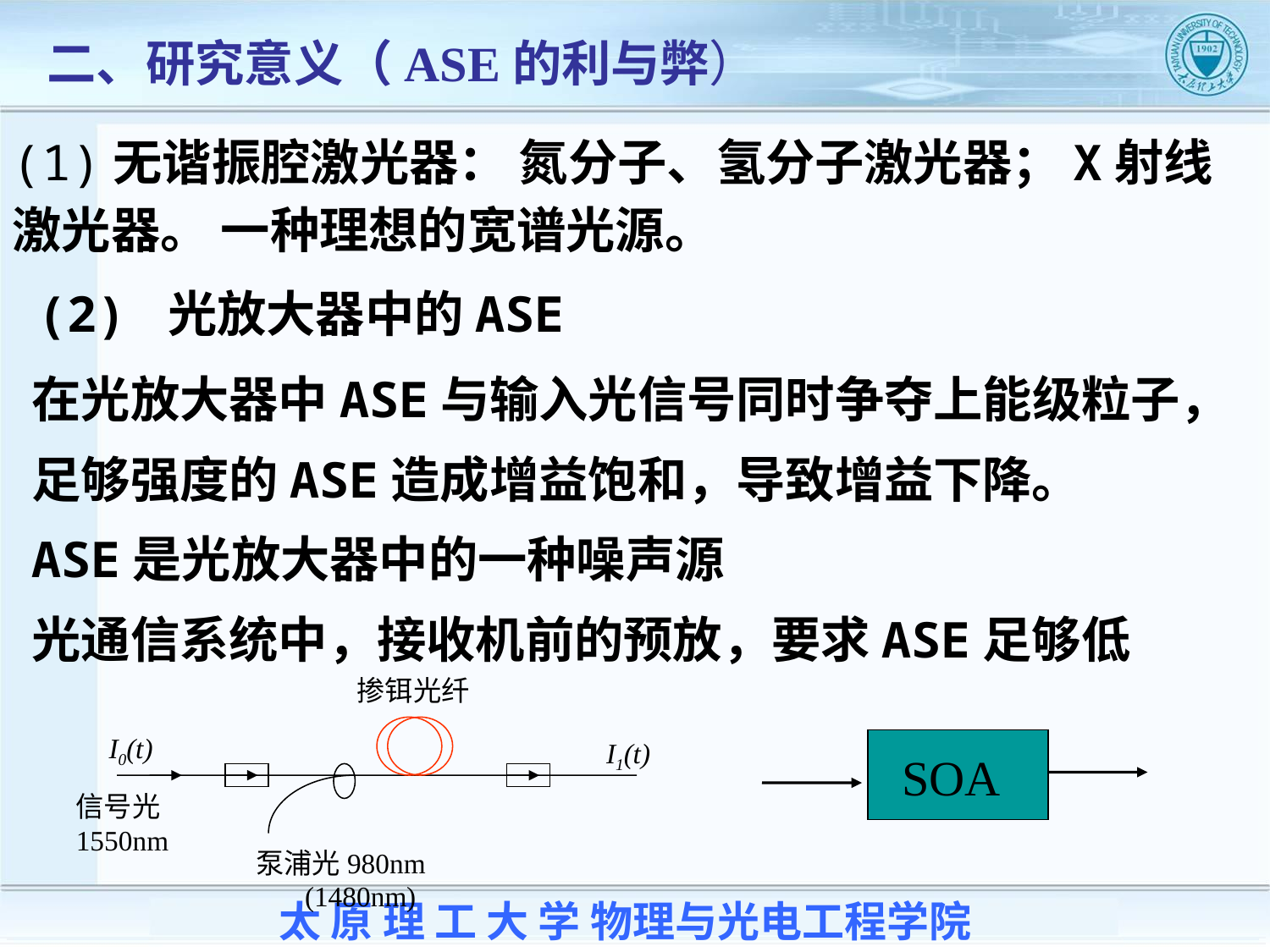

二、研究意义（ASE的利与弊）
(1)无谐振腔激光器： 氮分子、氢分子激光器；X射线激光器。 一种理想的宽谱光源。
(2) 光放大器中的ASE
在光放大器中ASE与输入光信号同时争夺上能级粒子，
足够强度的ASE造成增益饱和，导致增益下降。
ASE是光放大器中的一种噪声源
光通信系统中，接收机前的预放，要求ASE足够低
掺铒光纤

I0(t)
I1(t)

信号光
1550nm
泵浦光980nm
       (1480nm)

SOA